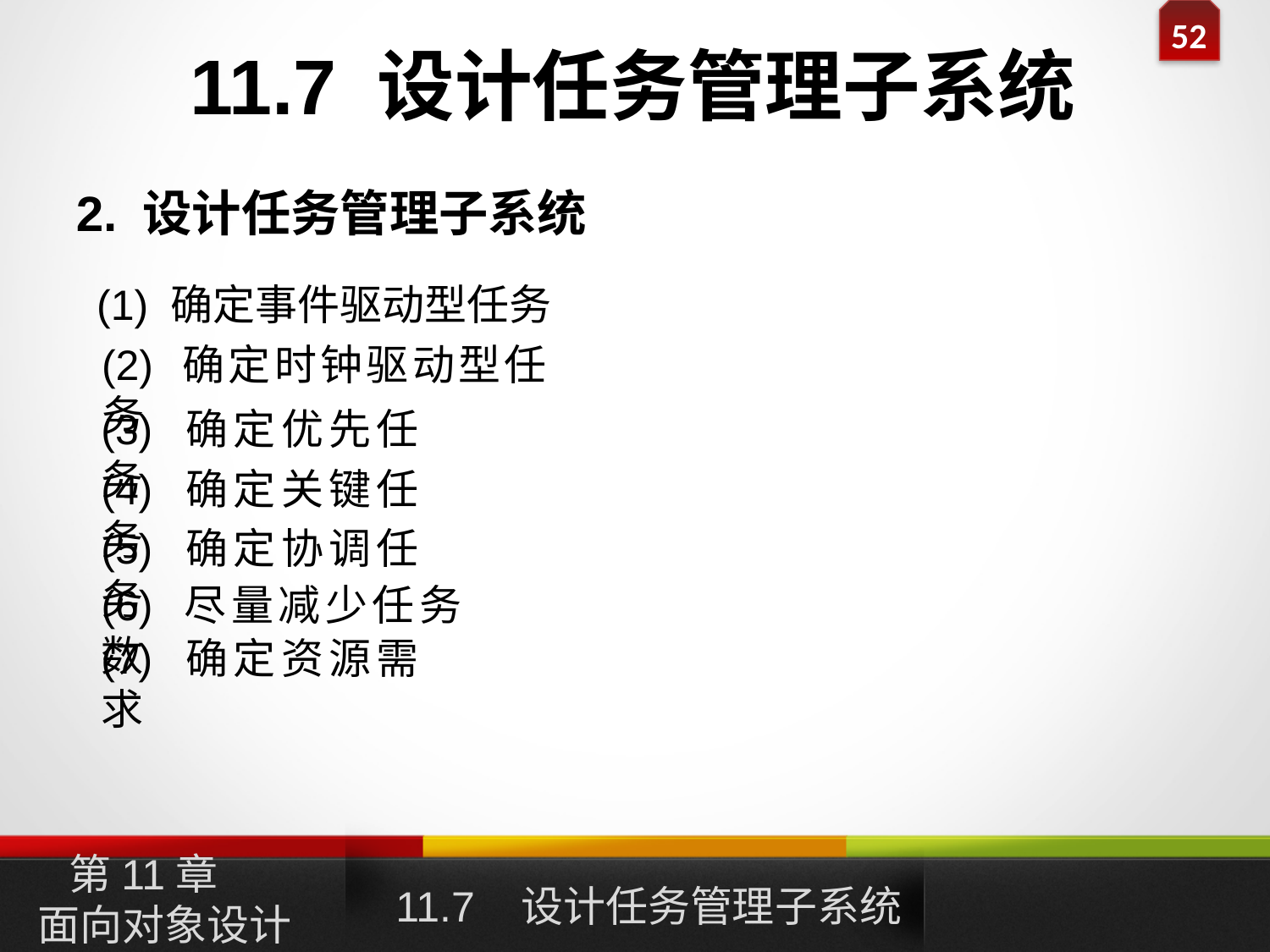

# 11.7 设计任务管理子系统
2. 设计任务管理子系统
(1) 确定事件驱动型任务
(2) 确定时钟驱动型任务
(3) 确定优先任务
(4) 确定关键任务
(5) 确定协调任务
(6) 尽量减少任务数
(7) 确定资源需求
11.7   设计任务管理子系统